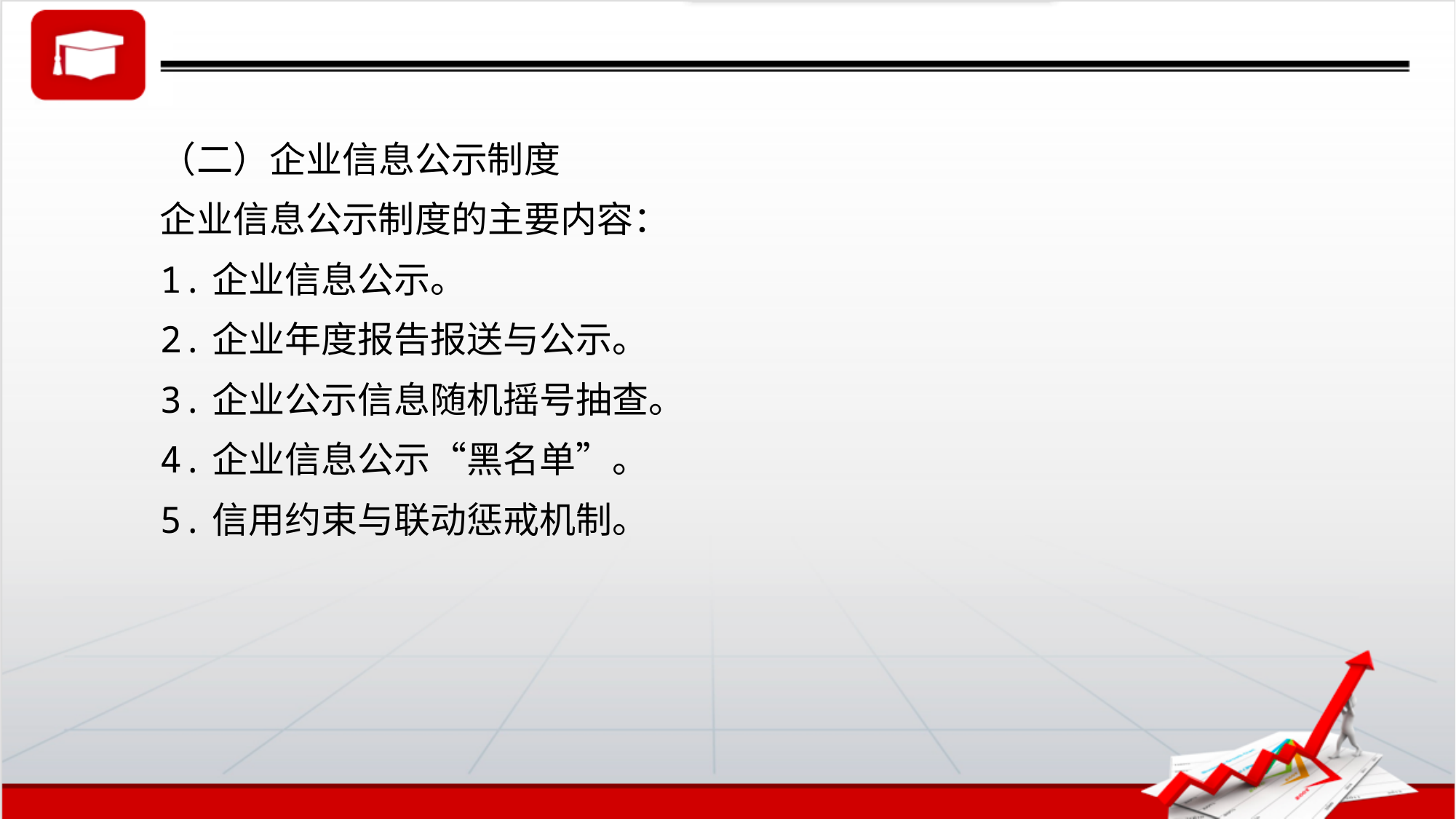

（二）企业信息公示制度
企业信息公示制度的主要内容：
1.企业信息公示。
2.企业年度报告报送与公示。
3.企业公示信息随机摇号抽查。
4.企业信息公示“黑名单”。
5.信用约束与联动惩戒机制。